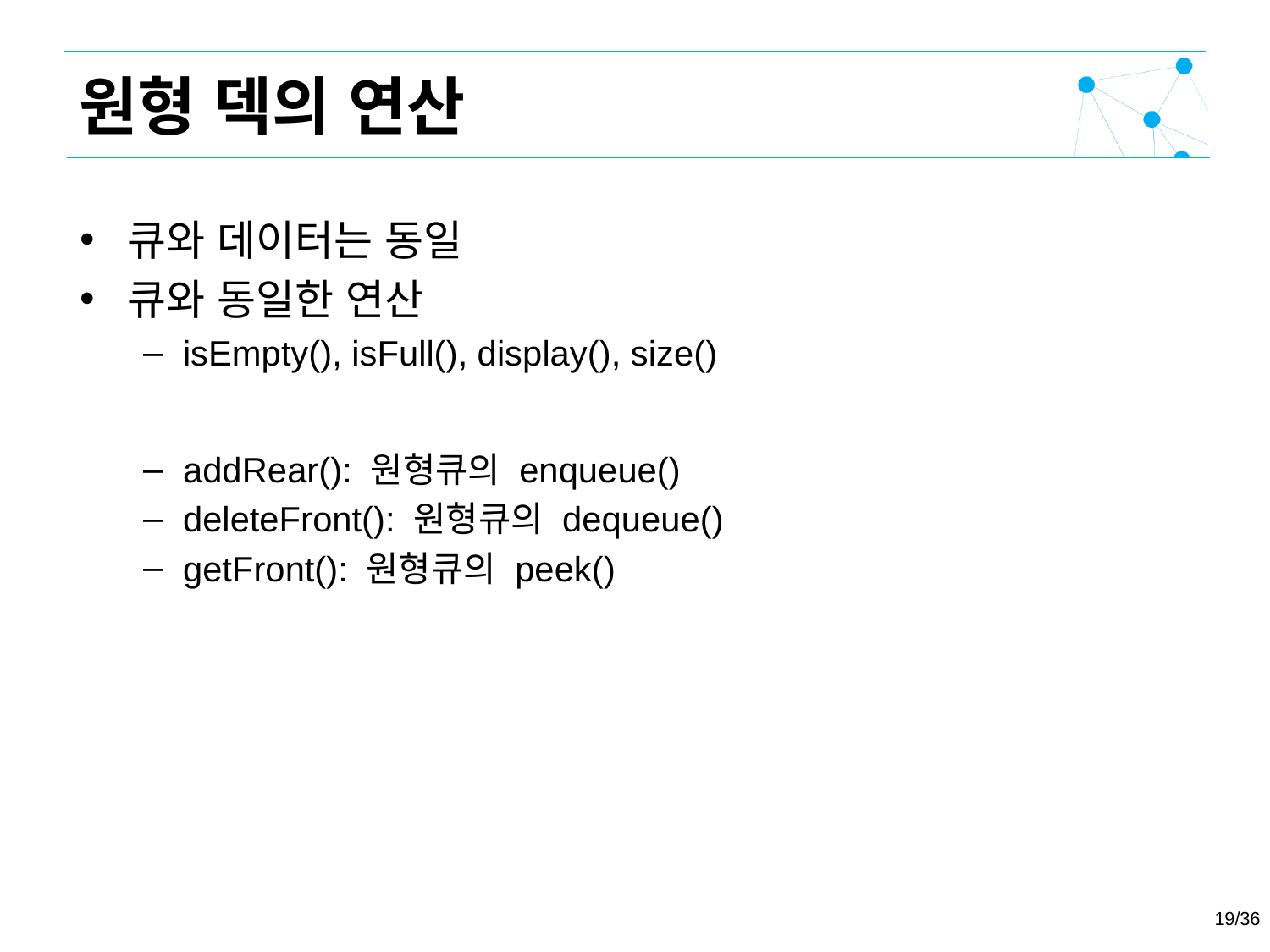

원형 덱의 연산
큐와 데이터는 동일
큐와 동일한 연산
isEmpty(), isFull(), display(), size()

addRear(): 원형큐의 enqueue()
deleteFront(): 원형큐의 dequeue()
getFront(): 원형큐의 peek()